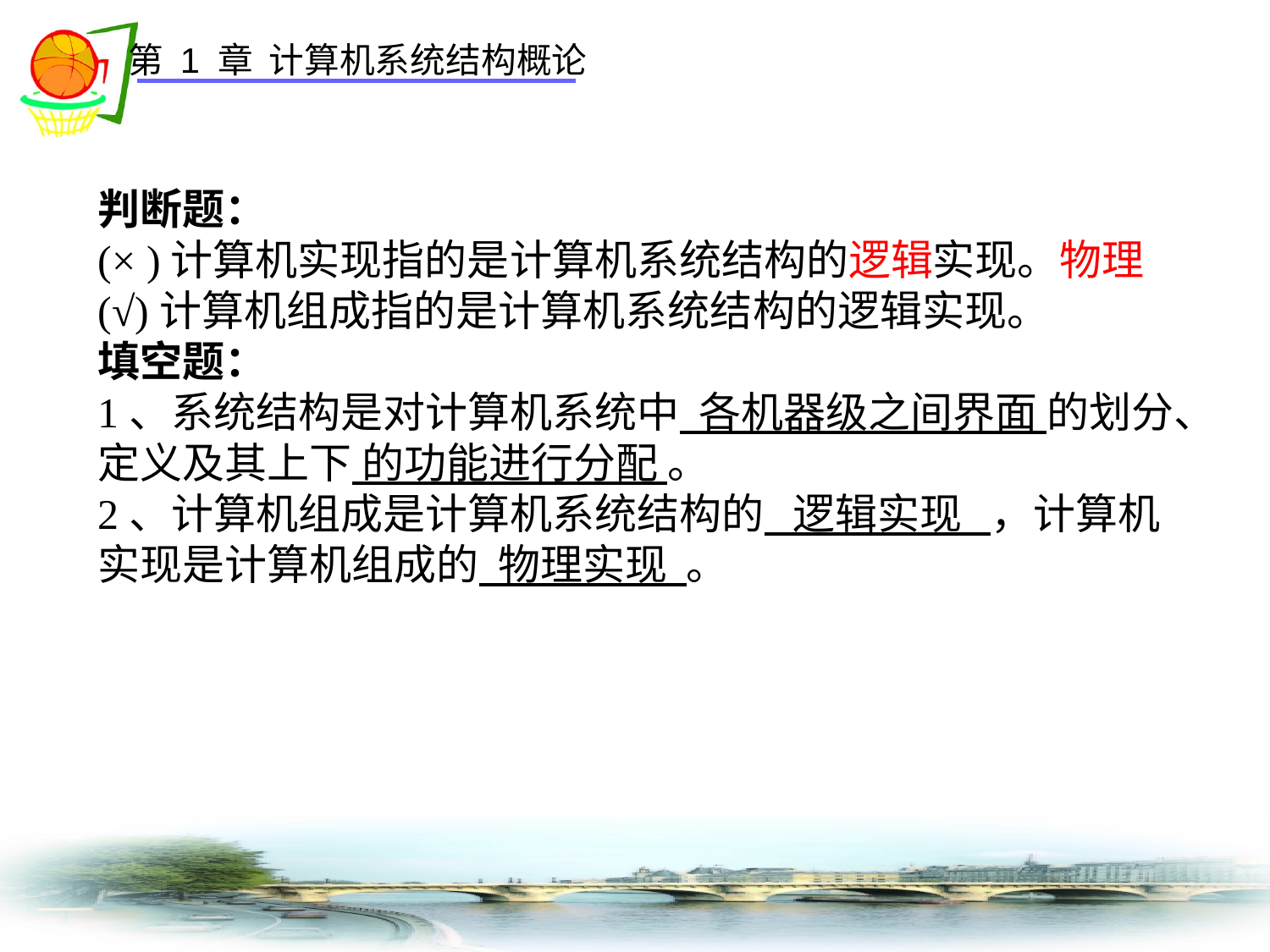

判断题：
(× )计算机实现指的是计算机系统结构的逻辑实现。物理
(√)计算机组成指的是计算机系统结构的逻辑实现。
填空题：
1、系统结构是对计算机系统中  各机器级之间界面 的划分、定义及其上下 的功能进行分配 。
2、计算机组成是计算机系统结构的   逻辑实现   ，计算机实现是计算机组成的  物理实现  。